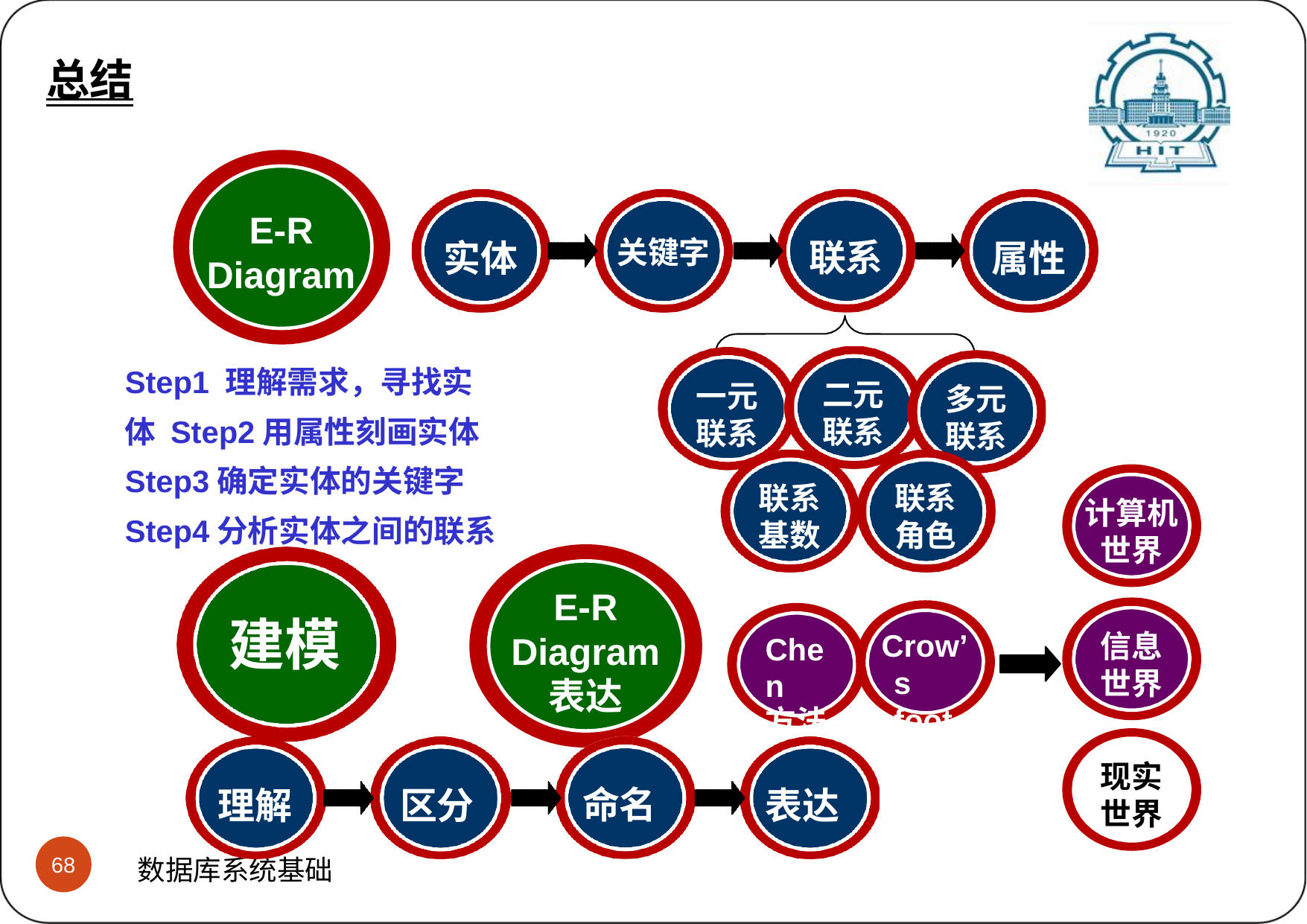

总结

E-R
Diagram
关键字
联系
实体
属性

Step1 理解需求，寻找实体 Step2用属性刻画实体 Step3确定实体的关键字 Step4分析实体之间的联系
二元 联系
一元 联系
多元 联系

联系 基数
联系 角色
计算机 世界

E-R
Diagram
表达

建模

Crow’s foot
信息 世界
Chen
方法

现实 世界
命名
理解
区分
表达